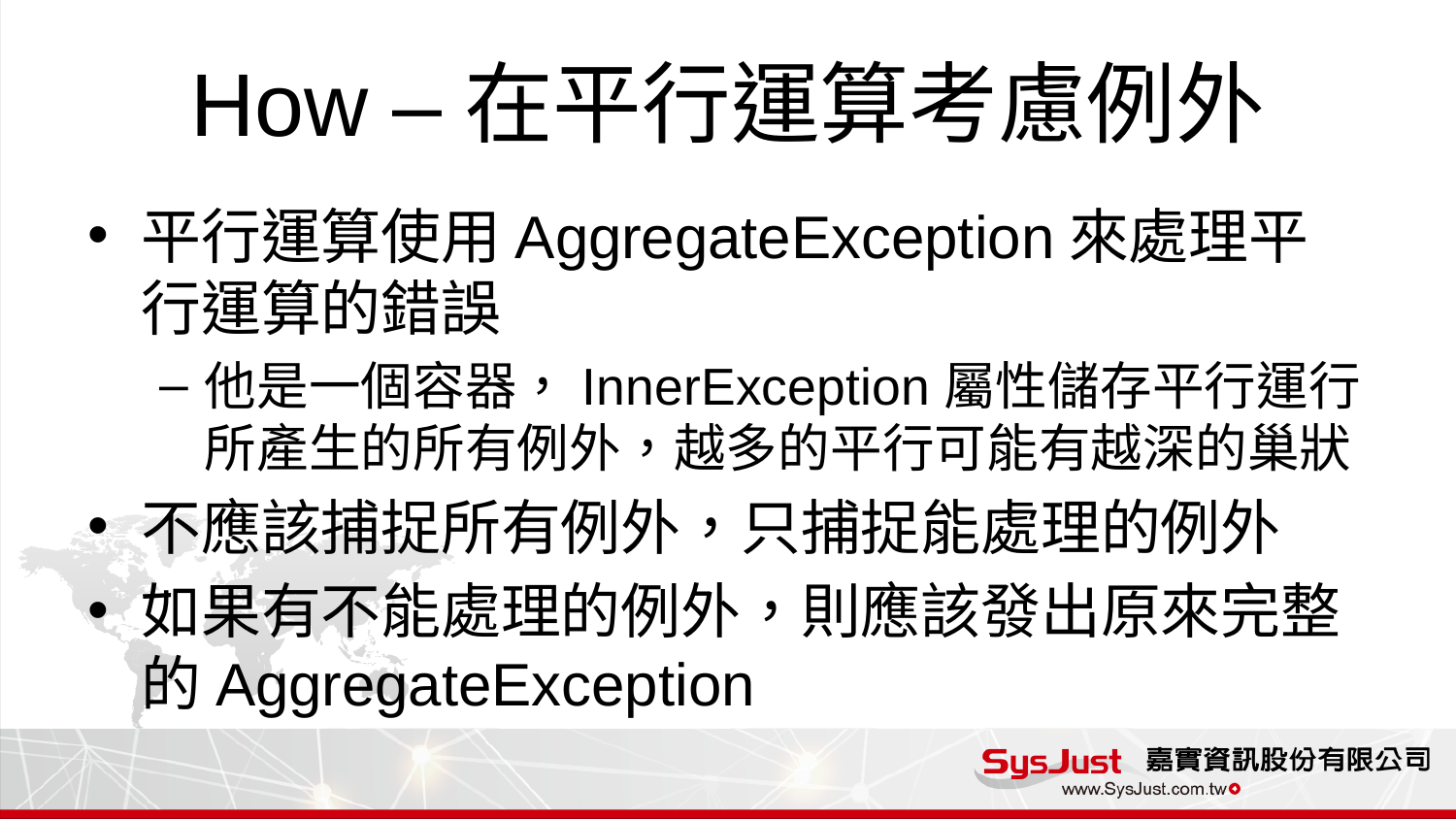

# How –在平行運算考慮例外
平行運算使用AggregateException來處理平行運算的錯誤
他是一個容器，InnerException屬性儲存平行運行所產生的所有例外，越多的平行可能有越深的巢狀
不應該捕捉所有例外，只捕捉能處理的例外
如果有不能處理的例外，則應該發出原來完整的AggregateException